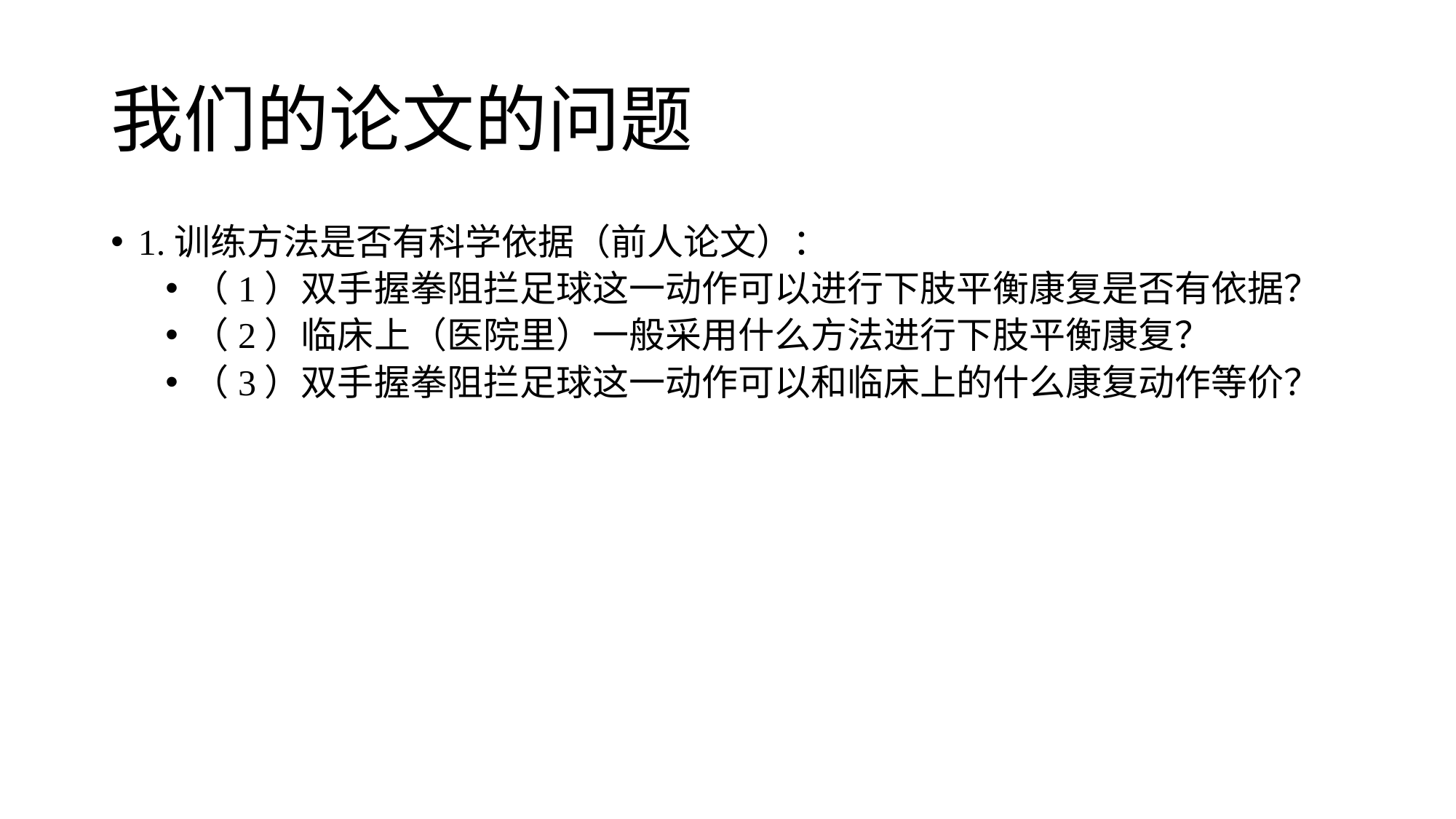

# 我们的论文的问题
1.训练方法是否有科学依据（前人论文）：
（1）双手握拳阻拦足球这一动作可以进行下肢平衡康复是否有依据？
（2）临床上（医院里）一般采用什么方法进行下肢平衡康复？
（3）双手握拳阻拦足球这一动作可以和临床上的什么康复动作等价？